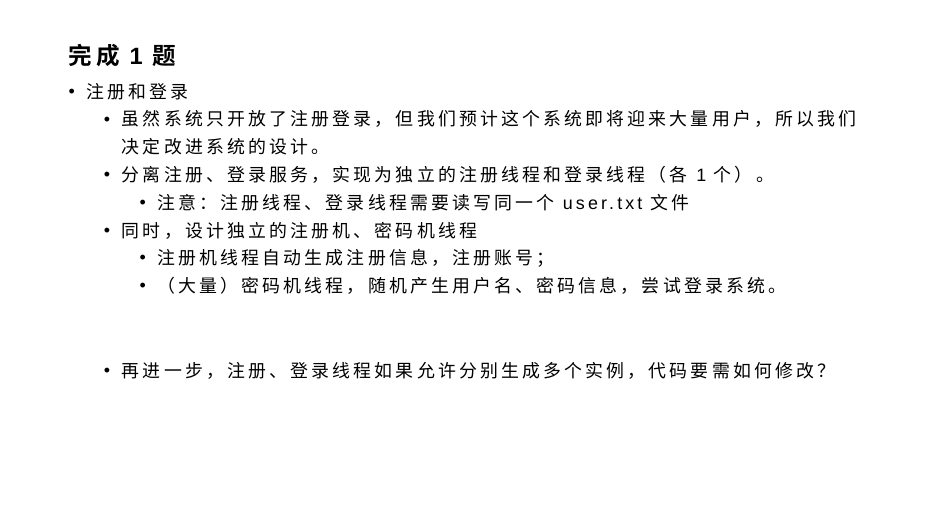

# 完成1题
注册和登录
虽然系统只开放了注册登录，但我们预计这个系统即将迎来大量用户，所以我们决定改进系统的设计。
分离注册、登录服务，实现为独立的注册线程和登录线程（各1个）。
注意：注册线程、登录线程需要读写同一个user.txt文件
同时，设计独立的注册机、密码机线程
注册机线程自动生成注册信息，注册账号；
（大量）密码机线程，随机产生用户名、密码信息，尝试登录系统。

再进一步，注册、登录线程如果允许分别生成多个实例，代码要需如何修改？